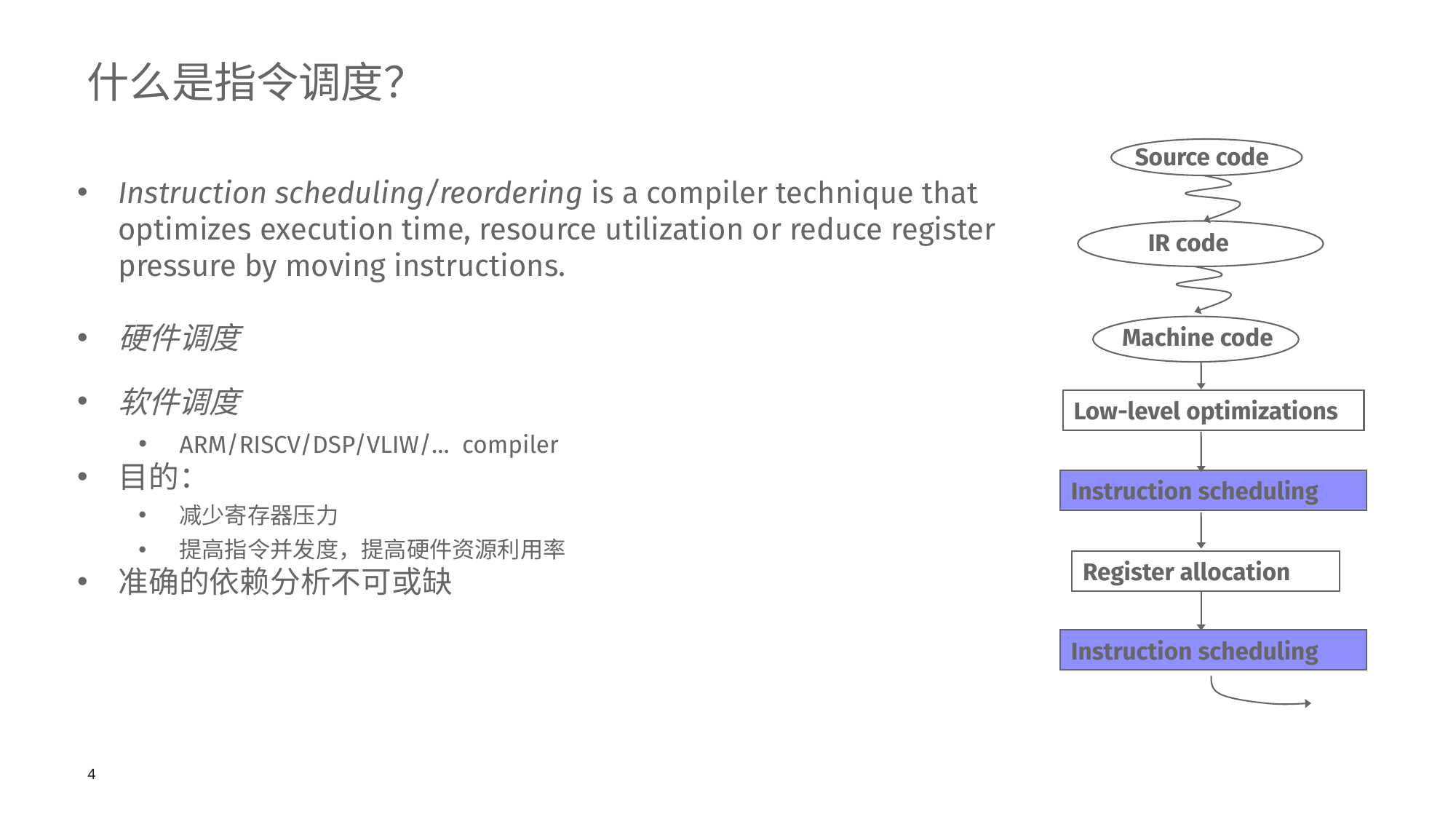

什么是指令调度？
Source code

IR code

Machine code

Low-level optimizations

Instruction scheduling

Register allocation

Instruction scheduling

Instruction scheduling/reordering is a compiler technique that optimizes execution time, resource utilization or reduce register pressure by moving instructions.

硬件调度

软件调度
ARM/RISCV/DSP/VLIW/…  compiler
目的：
减少寄存器压力
提高指令并发度，提高硬件资源利用率
准确的依赖分析不可或缺